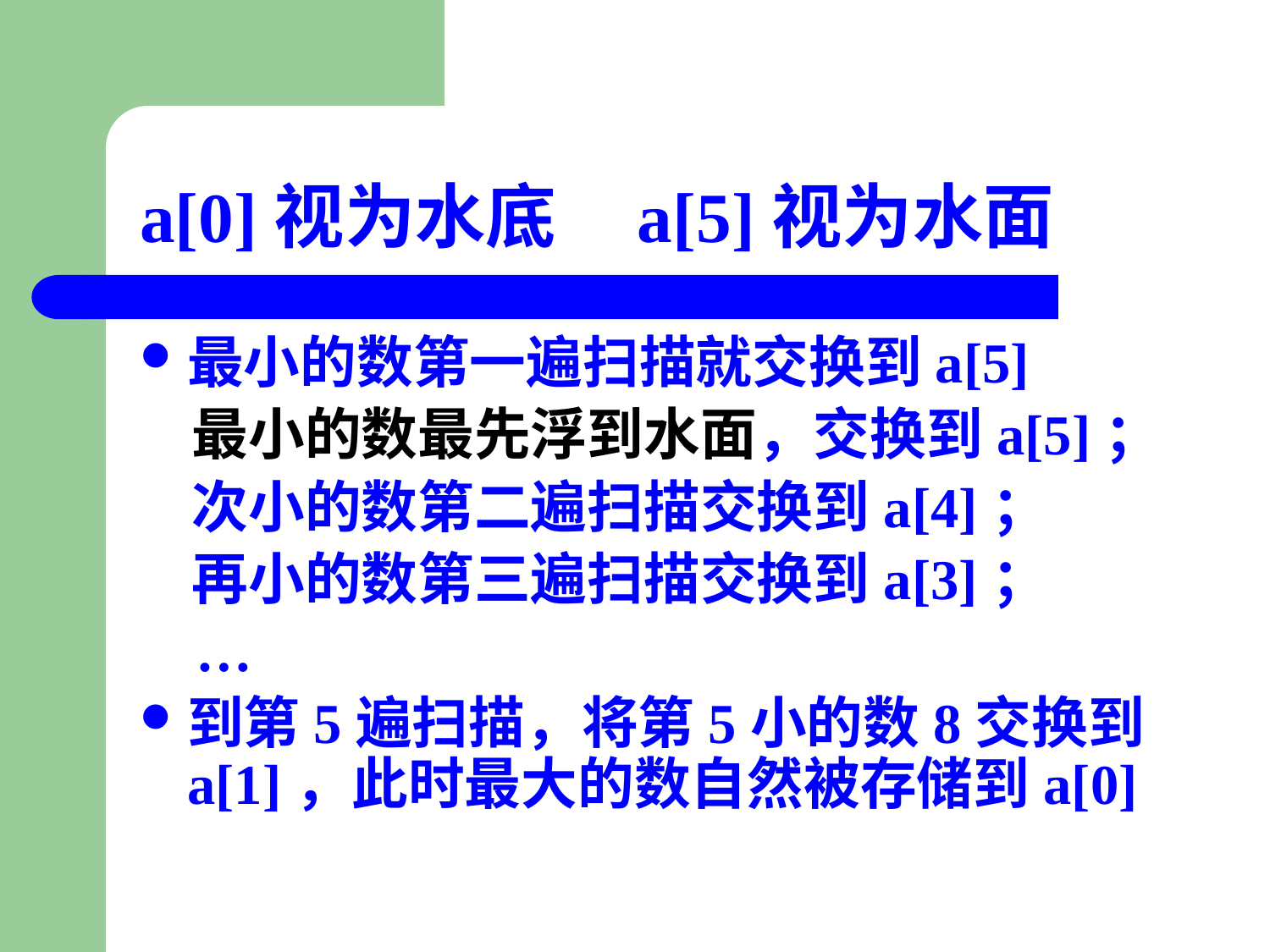

# a[0]视为水底    a[5]视为水面
最小的数第一遍扫描就交换到a[5]
   最小的数最先浮到水面，交换到a[5]；
   次小的数第二遍扫描交换到a[4]；
   再小的数第三遍扫描交换到a[3]；
    …
到第5遍扫描，将第5小的数8交换到a[1]，此时最大的数自然被存储到a[0]